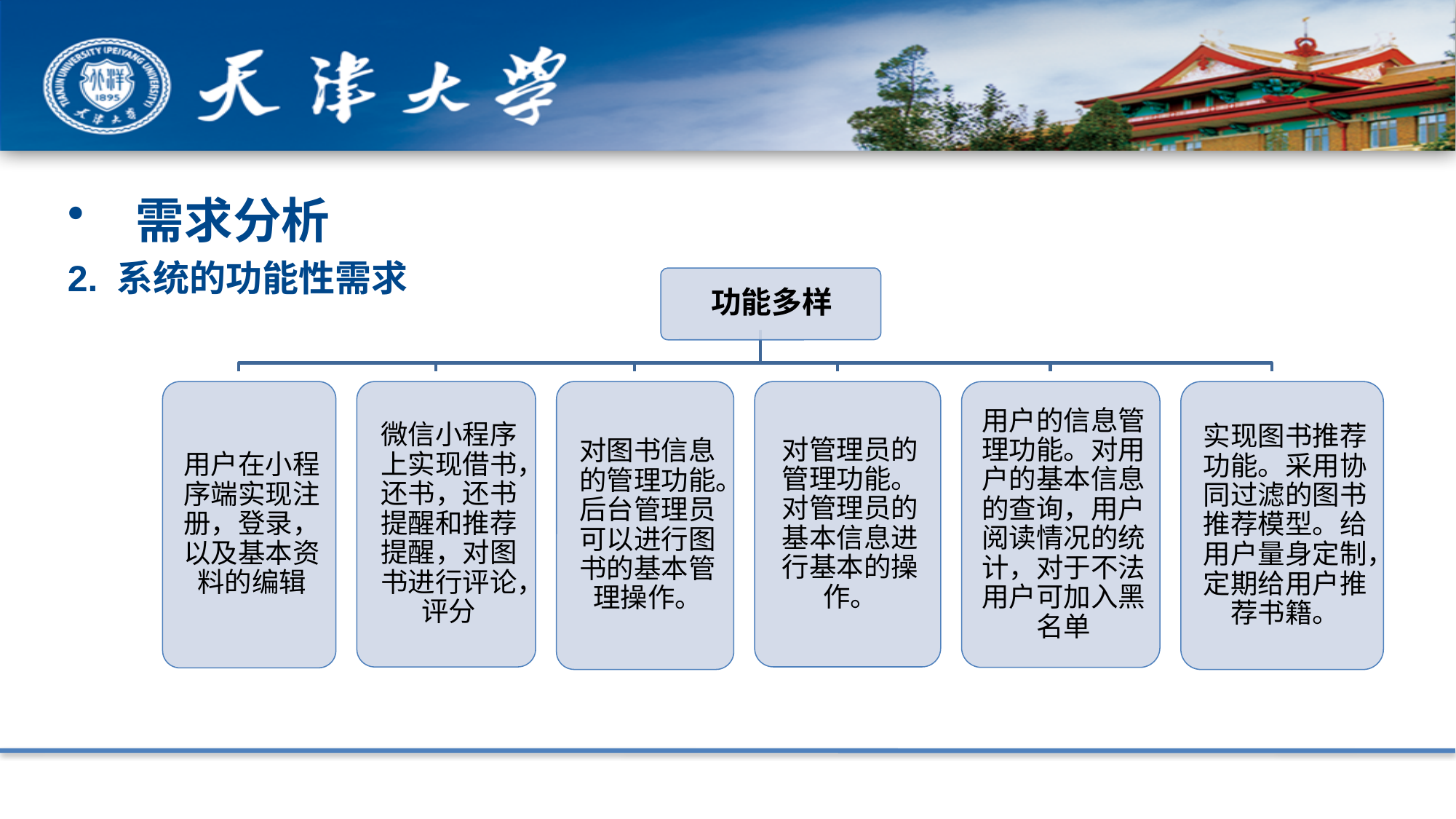

需求分析
2. 系统的功能性需求
功能多样
用户在小程序端实现注册，登录，以及基本资料的编辑
微信小程序上实现借书，还书，还书提醒和推荐提醒，对图书进行评论，评分
对图书信息的管理功能。后台管理员可以进行图书的基本管理操作。
对管理员的管理功能。对管理员的基本信息进行基本的操作。
用户的信息管理功能。对用户的基本信息的查询，用户阅读情况的统计，对于不法用户可加入黑名单
实现图书推荐功能。采用协同过滤的图书推荐模型。给用户量身定制，定期给用户推荐书籍。